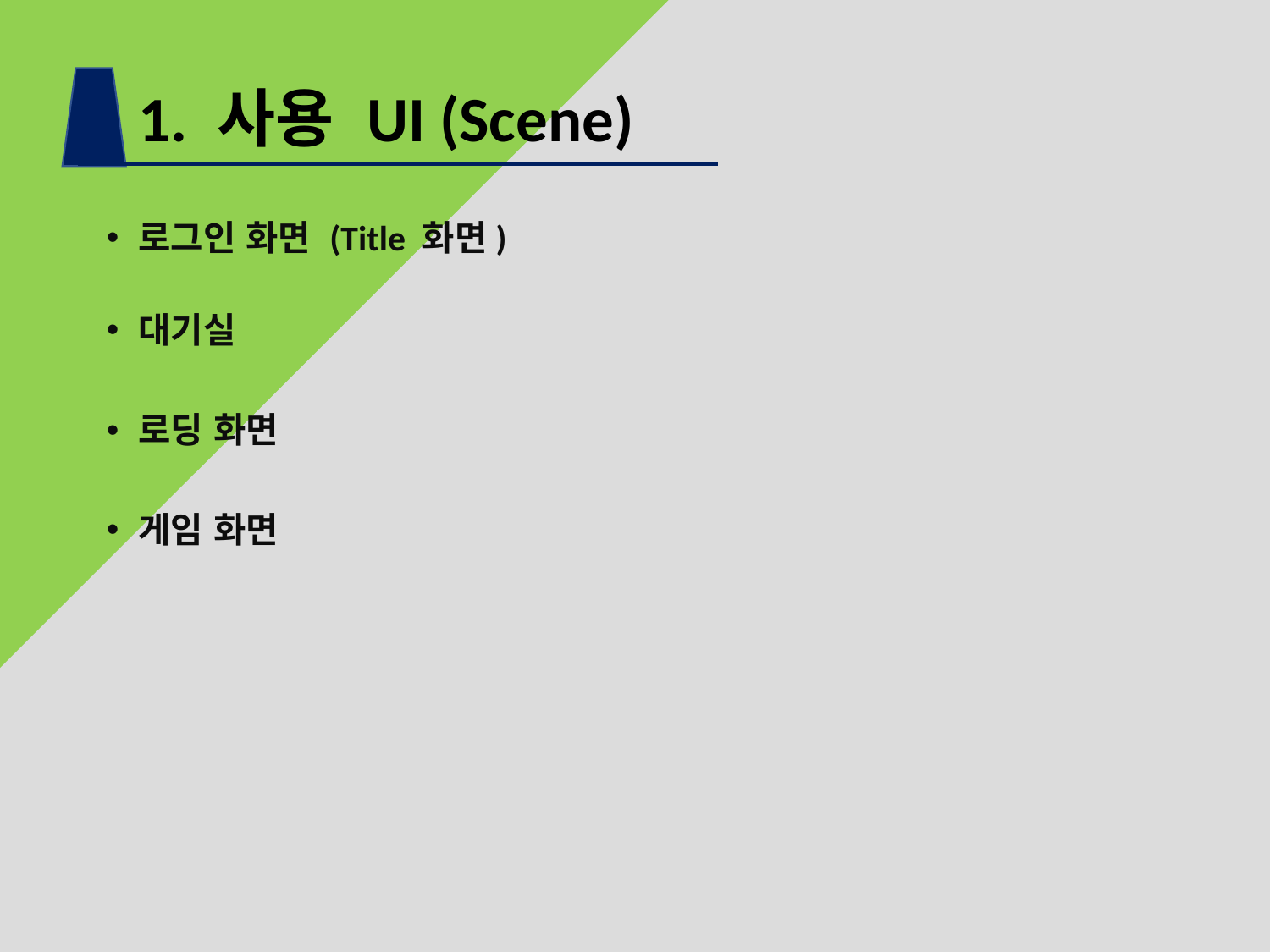

#
1. 사용 UI (Scene)
로그인 화면 (Title 화면)
대기실
로딩 화면
게임 화면